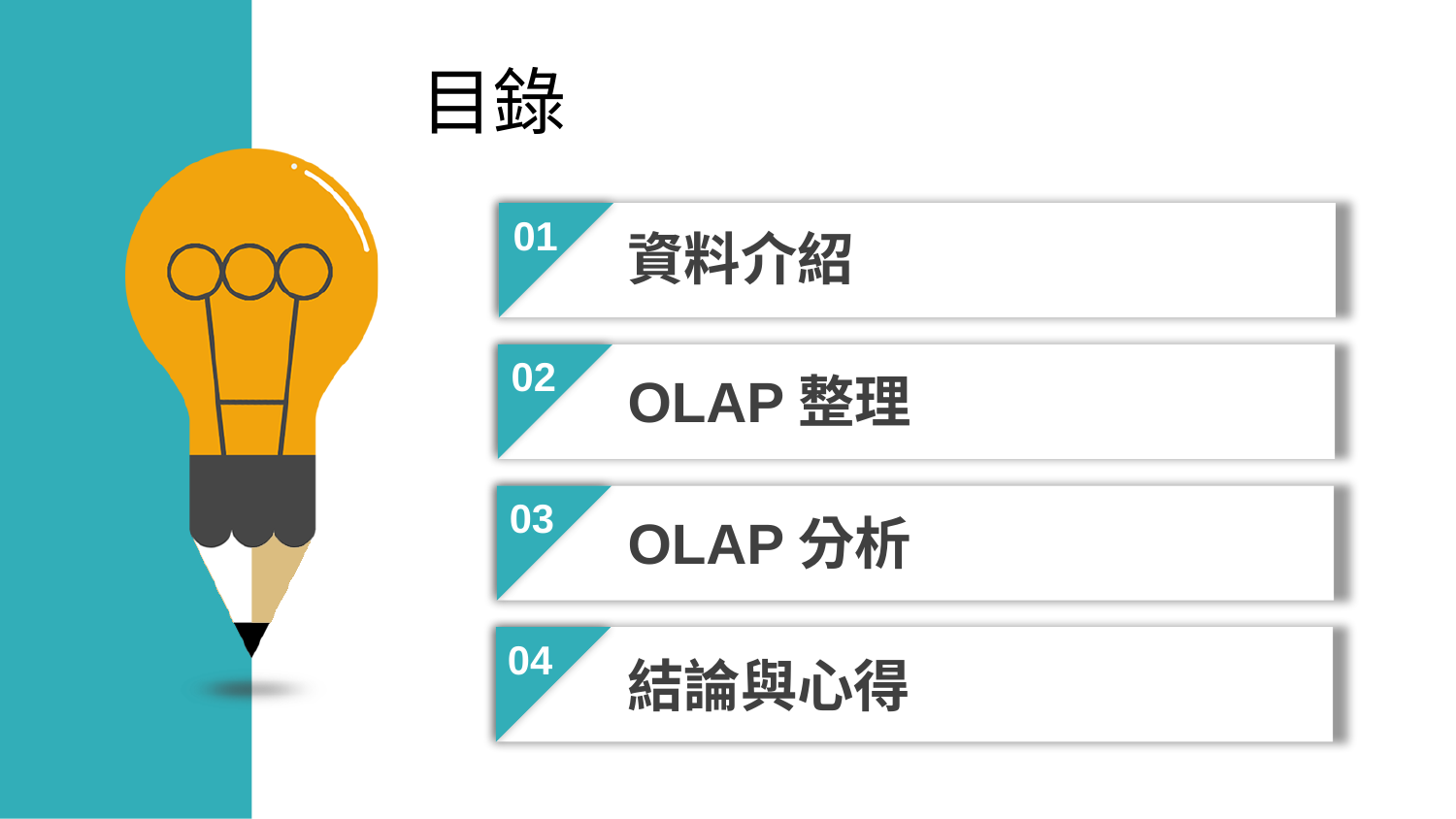

目錄

01
資料介紹
02

OLAP整理
03

OLAP分析

04
結論與心得